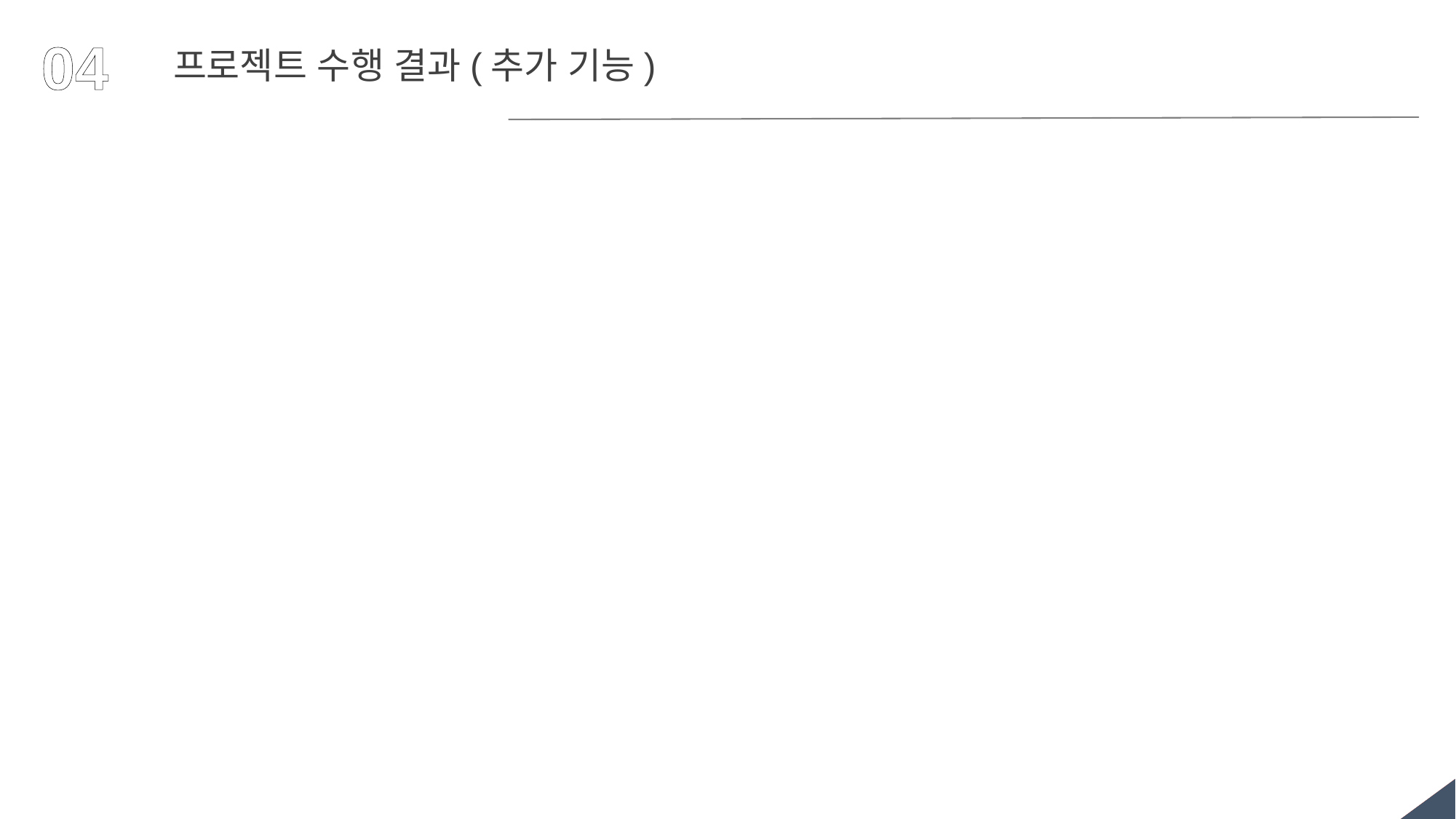

04
프로젝트 수행 결과(추가 기능)
앞에 ppt부분의 변경점을 이용하여 회원 가입시 중복되어 회원가입을 더 이상 진행 하기 싫을 시 남은 부분을 안 적을 수 있도록 변경